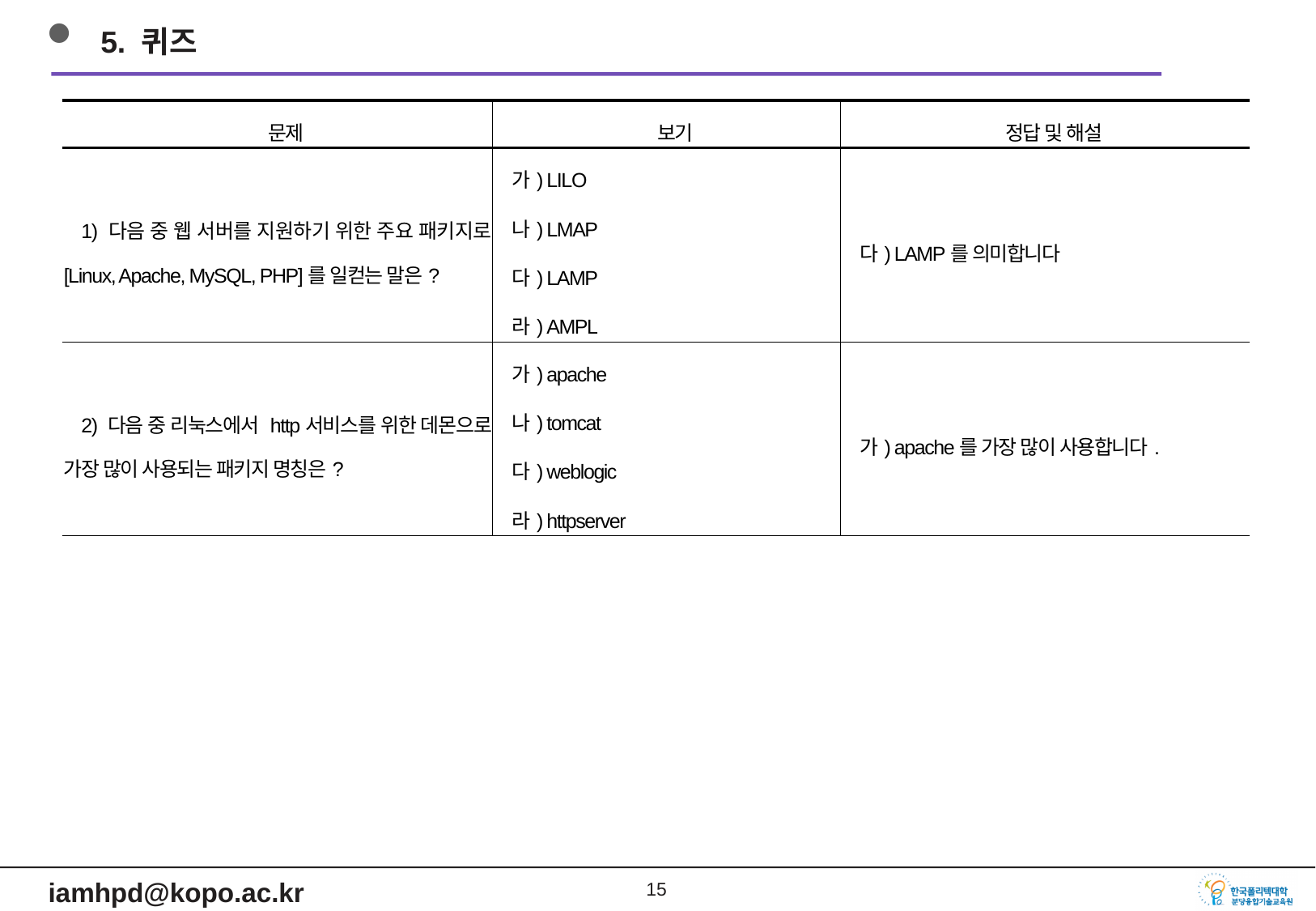

5. 퀴즈
| 문제 | 보기 | 정답 및 해설 |
| --- | --- | --- |
| 1) 다음 중 웹 서버를 지원하기 위한 주요 패키지로 [Linux, Apache, MySQL, PHP]를 일컫는 말은? | 가) LILO 나) LMAP 다) LAMP 라) AMPL | 다) LAMP를 의미합니다 |
| 2) 다음 중 리눅스에서 http서비스를 위한 데몬으로 가장 많이 사용되는 패키지 명칭은? | 가) apache 나) tomcat 다) weblogic 라) httpserver | 가) apache를 가장 많이 사용합니다. |
15